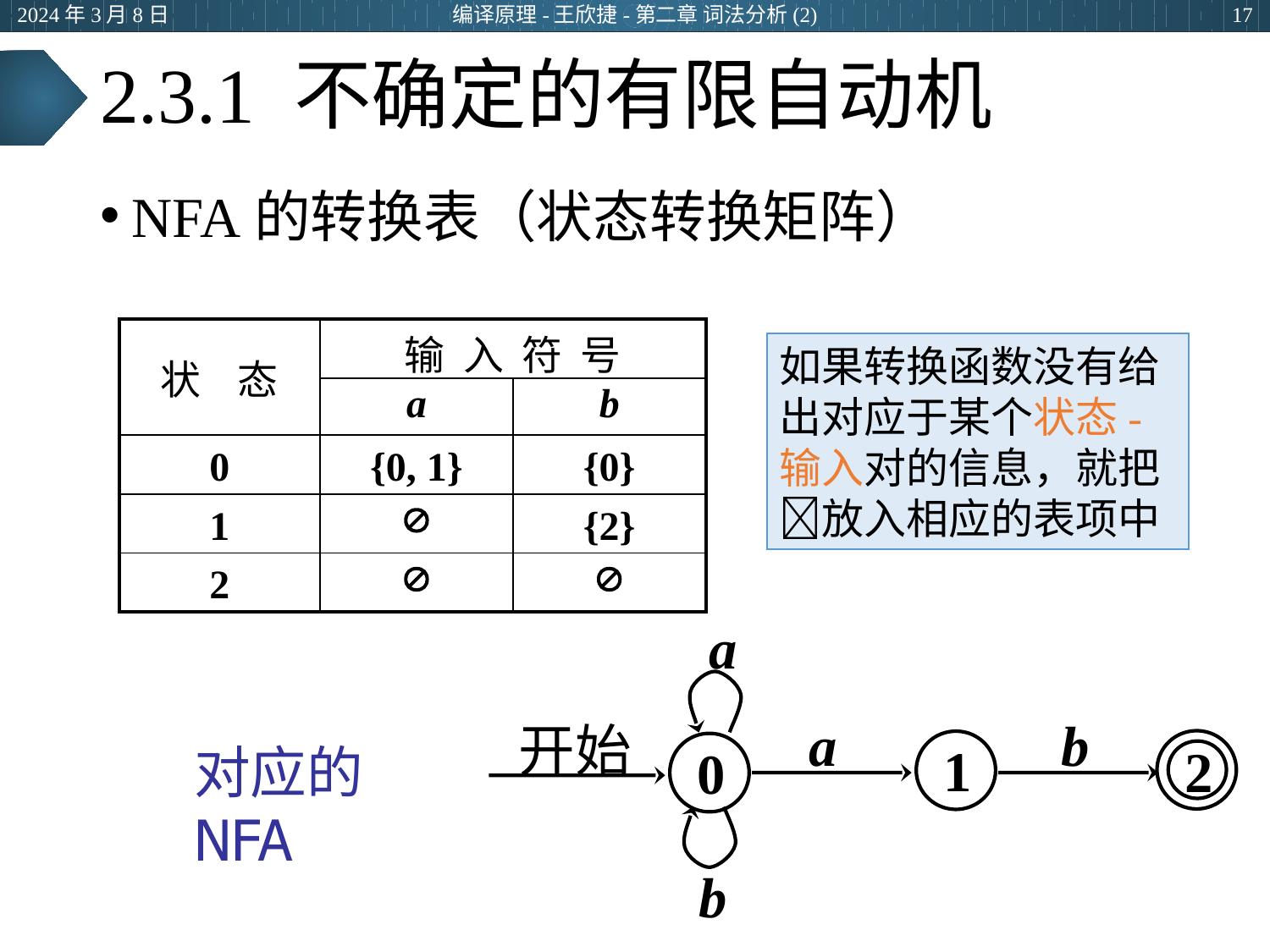

2024年3月8日
编译原理-王欣捷-第二章 词法分析(2)
17
# 2.3.1 不确定的有限自动机
NFA的转换表（状态转换矩阵）

| 状 态 | 输 入 符 号 |  |
| --- | --- | --- |
|  | a | b |
| 0 | {0, 1} | {0} |
| 1 | ∅ | {2} |
| 2 | ∅ | ∅ |
如果转换函数没有给出对应于某个状态-输入对的信息，就把∅放入相应的表项中
a

开始
a
b

2
1
0

b
对应的NFA